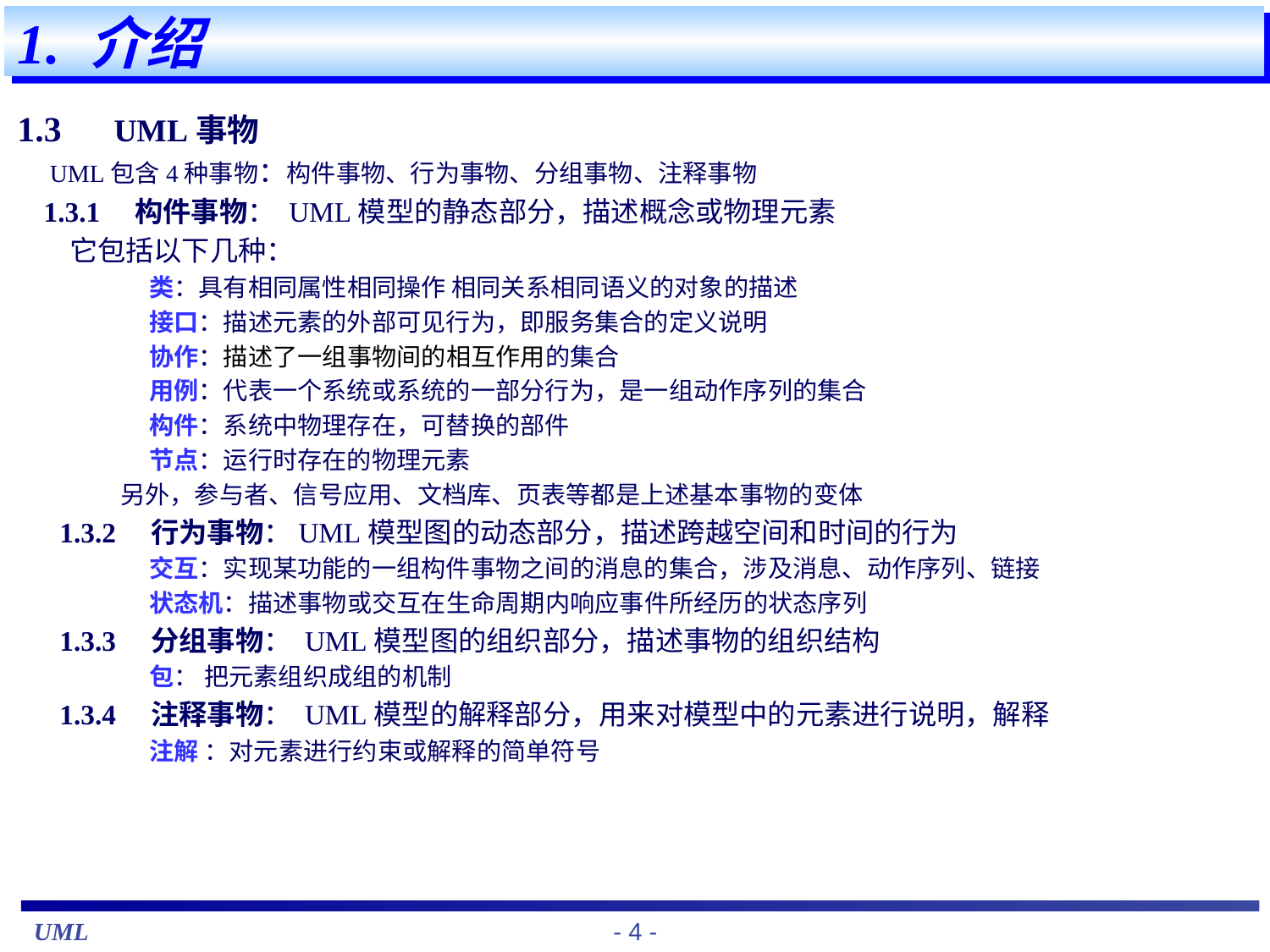

# 1. 介绍
1.3　UML事物
 UML包含4种事物：构件事物、行为事物、分组事物、注释事物
1.3.1　构件事物： UML模型的静态部分，描述概念或物理元素
   它包括以下几种：
类：具有相同属性相同操作 相同关系相同语义的对象的描述
接口：描述元素的外部可见行为，即服务集合的定义说明
协作：描述了一组事物间的相互作用的集合
用例：代表一个系统或系统的一部分行为，是一组动作序列的集合
构件：系统中物理存在，可替换的部件
节点：运行时存在的物理元素
          另外，参与者、信号应用、文档库、页表等都是上述基本事物的变体
1.3.2　行为事物：UML模型图的动态部分，描述跨越空间和时间的行为
交互：实现某功能的一组构件事物之间的消息的集合，涉及消息、动作序列、链接
状态机：描述事物或交互在生命周期内响应事件所经历的状态序列
1.3.3　分组事物： UML模型图的组织部分，描述事物的组织结构
包： 把元素组织成组的机制
1.3.4　注释事物： UML模型的解释部分，用来对模型中的元素进行说明，解释
注解 ：对元素进行约束或解释的简单符号